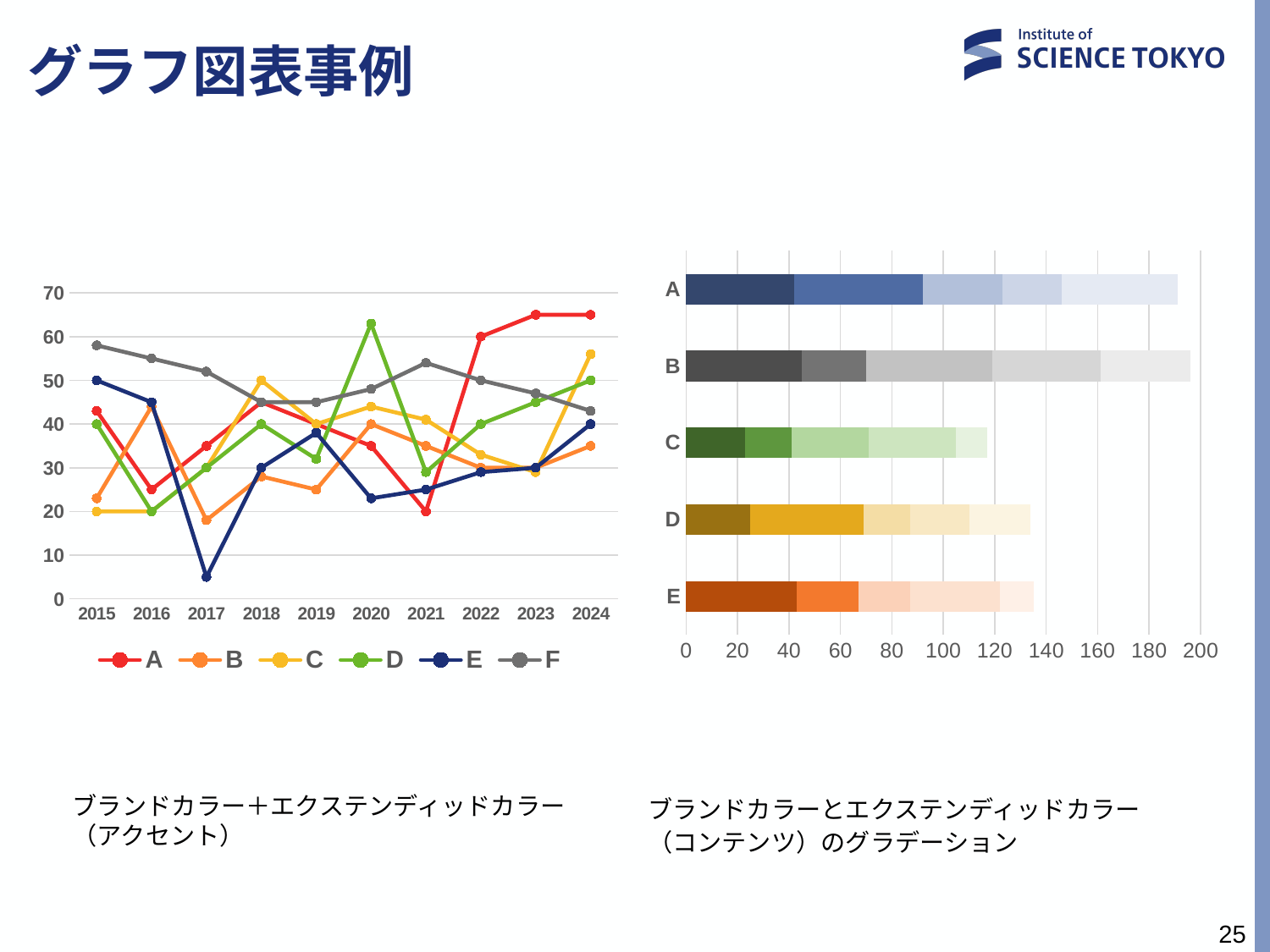

# グラフ図表事例

### Chart

| Category | A | B | C | D | E |
|---|---|---|---|---|---|
| E | 43.0 | 24.0 | 20.0 | 35.0 | 13.0 |
| D | 25.0 | 44.0 | 18.0 | 23.0 | 24.0 |
| C | 23.0 | 18.0 | 30.0 | 34.0 | 12.0 |
| B | 45.0 | 25.0 | 49.0 | 42.0 | 35.0 |
| A | 42.0 | 50.0 | 31.0 | 23.0 | 45.0 |

### Chart

| Category | A | B | C | D | E | F |
|---|---|---|---|---|---|---|
| 2015 | 43.0 | 23.0 | 20.0 | 40.0 | 50.0 | 58.0 |
| 2016 | 25.0 | 44.0 | 20.0 | 20.0 | 45.0 | 55.0 |
| 2017 | 35.0 | 18.0 | 30.0 | 30.0 | 5.0 | 52.0 |
| 2018 | 45.0 | 28.0 | 50.0 | 40.0 | 30.0 | 45.0 |
| 2019 | 40.0 | 25.0 | 40.0 | 32.0 | 38.0 | 45.0 |
| 2020 | 35.0 | 40.0 | 44.0 | 63.0 | 23.0 | 48.0 |
| 2021 | 20.0 | 35.0 | 41.0 | 29.0 | 25.0 | 54.0 |
| 2022 | 60.0 | 30.0 | 33.0 | 40.0 | 29.0 | 50.0 |
| 2023 | 65.0 | 30.0 | 29.0 | 45.0 | 30.0 | 47.0 |
| 2024 | 65.0 | 35.0 | 56.0 | 50.0 | 40.0 | 43.0 |
ブランドカラー＋エクステンディッドカラー
（アクセント）
ブランドカラーとエクステンディッドカラー
（コンテンツ）のグラデーション
25